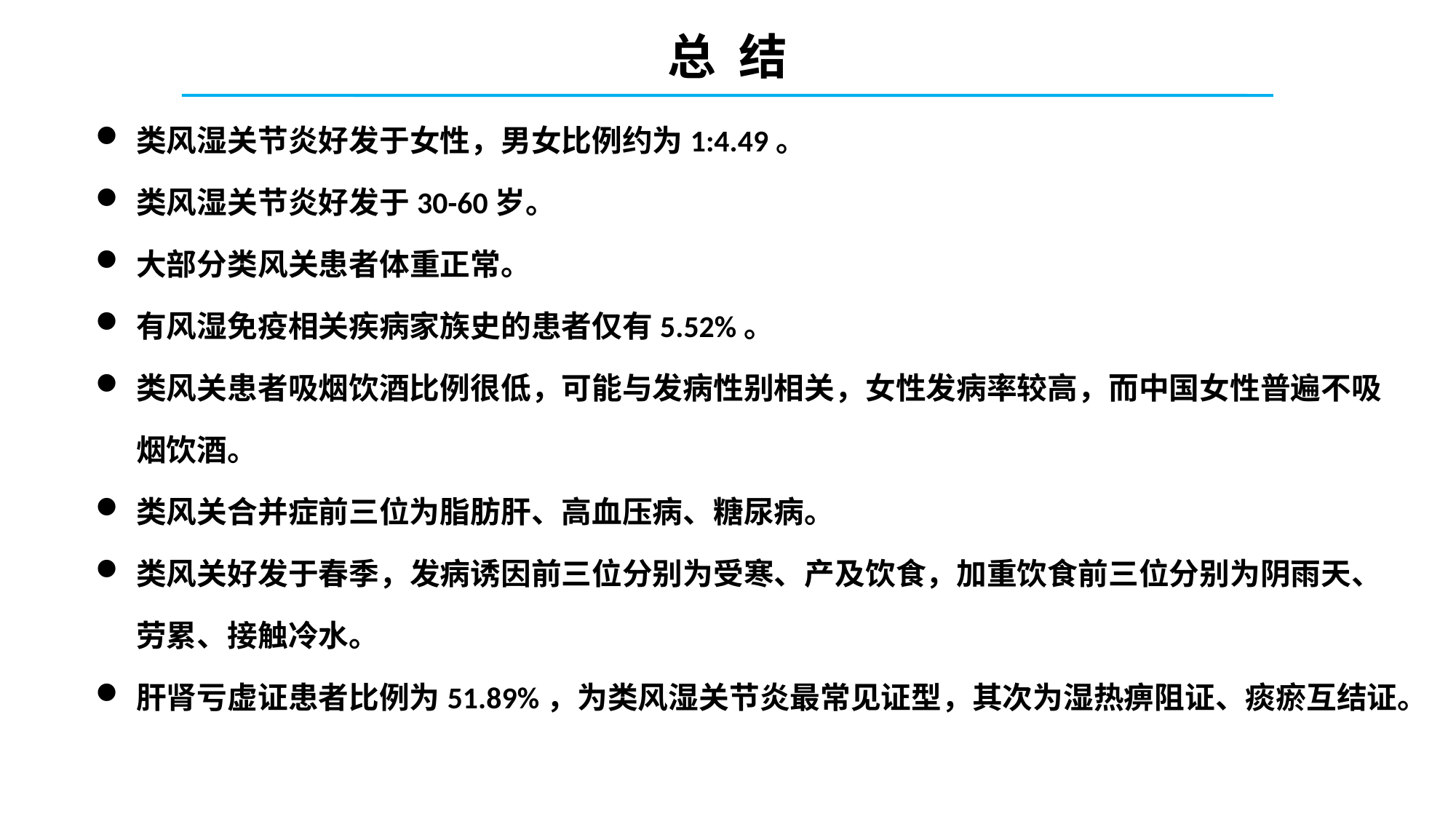

总  结
类风湿关节炎好发于女性，男女比例约为1:4.49。
类风湿关节炎好发于30-60岁。
大部分类风关患者体重正常。
有风湿免疫相关疾病家族史的患者仅有5.52%。
类风关患者吸烟饮酒比例很低，可能与发病性别相关，女性发病率较高，而中国女性普遍不吸烟饮酒。
类风关合并症前三位为脂肪肝、高血压病、糖尿病。
类风关好发于春季，发病诱因前三位分别为受寒、产及饮食，加重饮食前三位分别为阴雨天、劳累、接触冷水。
肝肾亏虚证患者比例为51.89%，为类风湿关节炎最常见证型，其次为湿热痹阻证、痰瘀互结证。